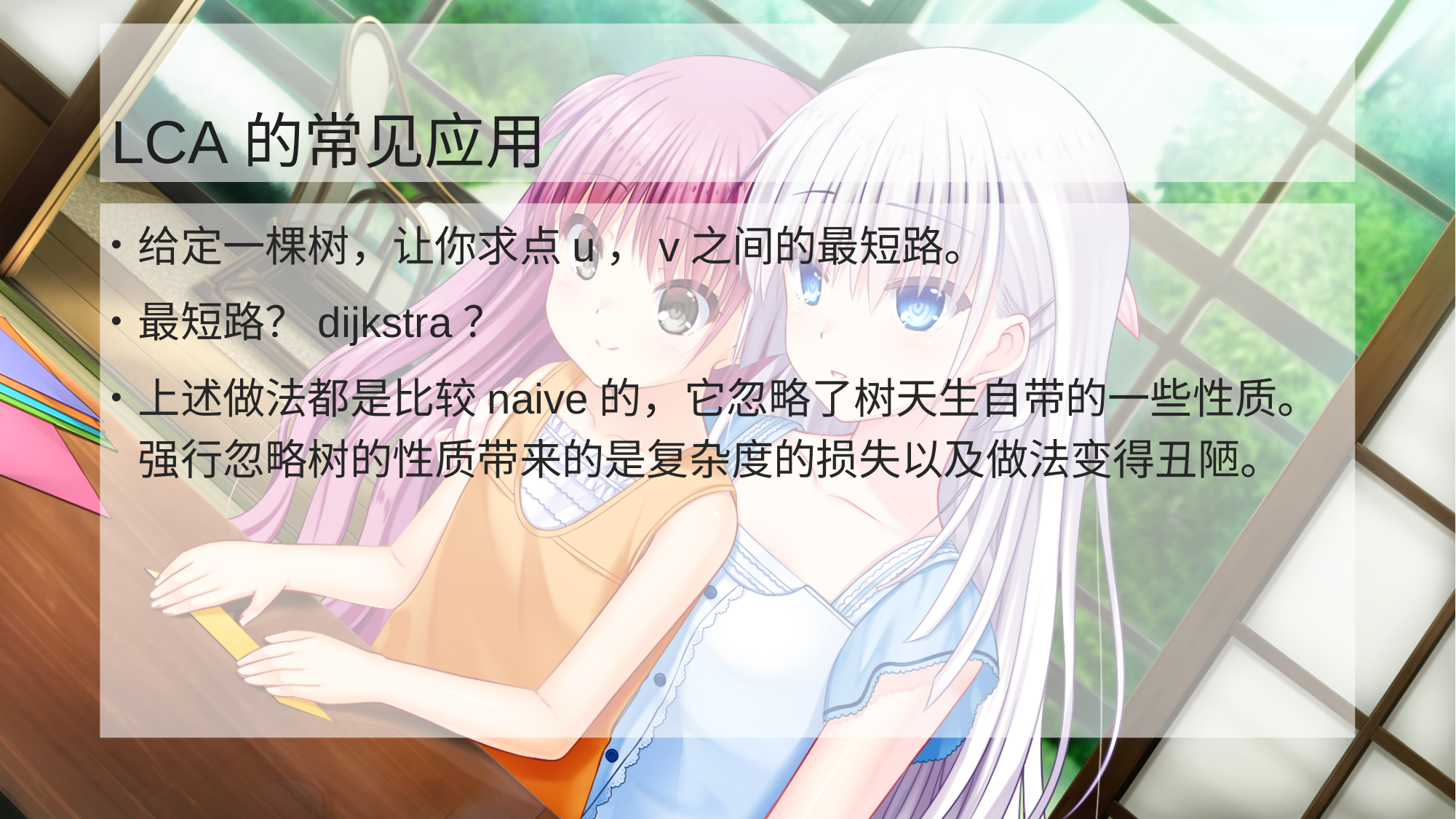

# LCA的常见应用
给定一棵树，让你求点u，v之间的最短路。
最短路？dijkstra？
上述做法都是比较naive的，它忽略了树天生自带的一些性质。强行忽略树的性质带来的是复杂度的损失以及做法变得丑陋。